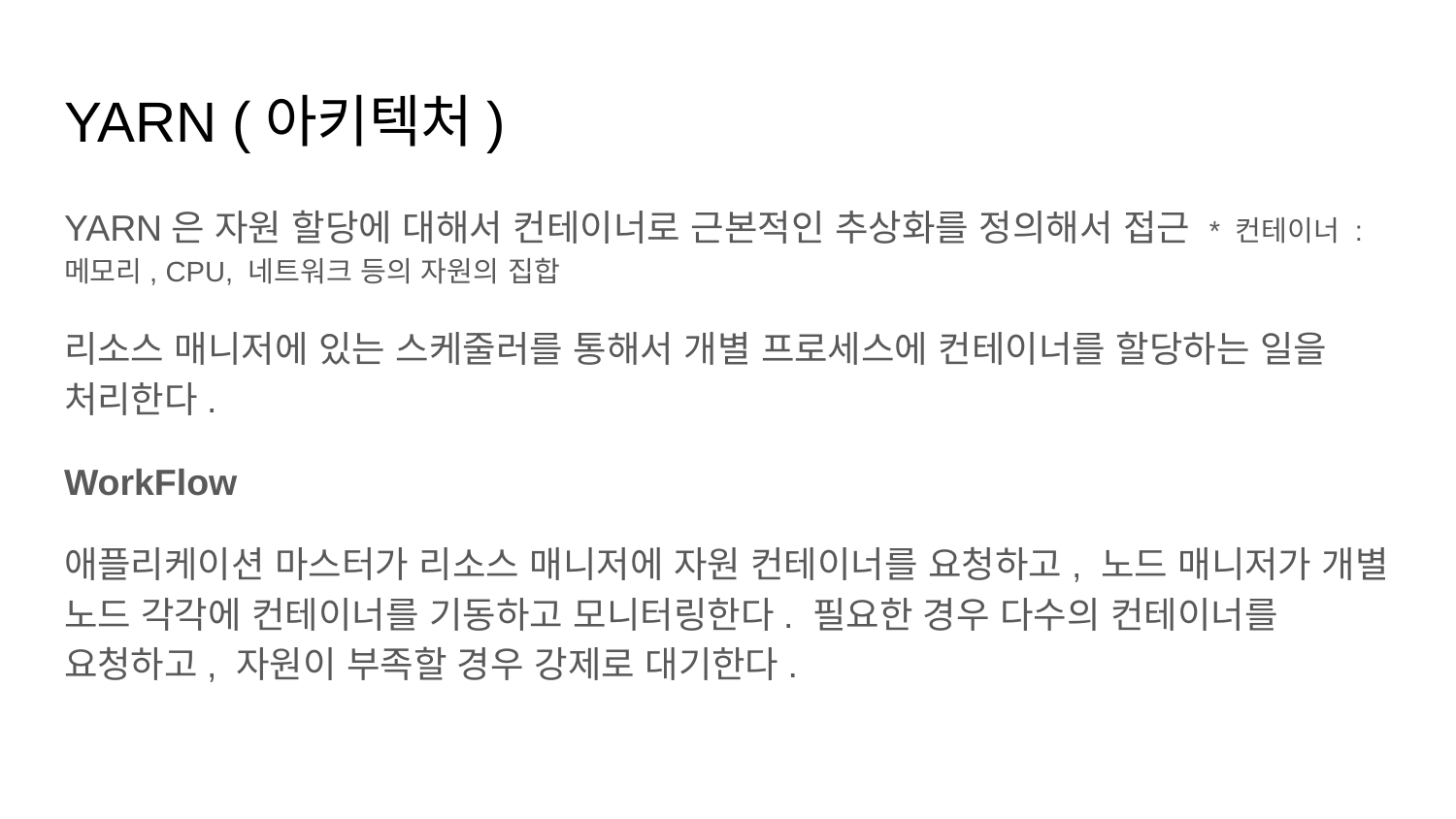

# YARN (아키텍처)
YARN은 자원 할당에 대해서 컨테이너로 근본적인 추상화를 정의해서 접근 * 컨테이너 : 메모리, CPU, 네트워크 등의 자원의 집합
리소스 매니저에 있는 스케줄러를 통해서 개별 프로세스에 컨테이너를 할당하는 일을 처리한다.
WorkFlow
애플리케이션 마스터가 리소스 매니저에 자원 컨테이너를 요청하고, 노드 매니저가 개별 노드 각각에 컨테이너를 기동하고 모니터링한다. 필요한 경우 다수의 컨테이너를 요청하고, 자원이 부족할 경우 강제로 대기한다.